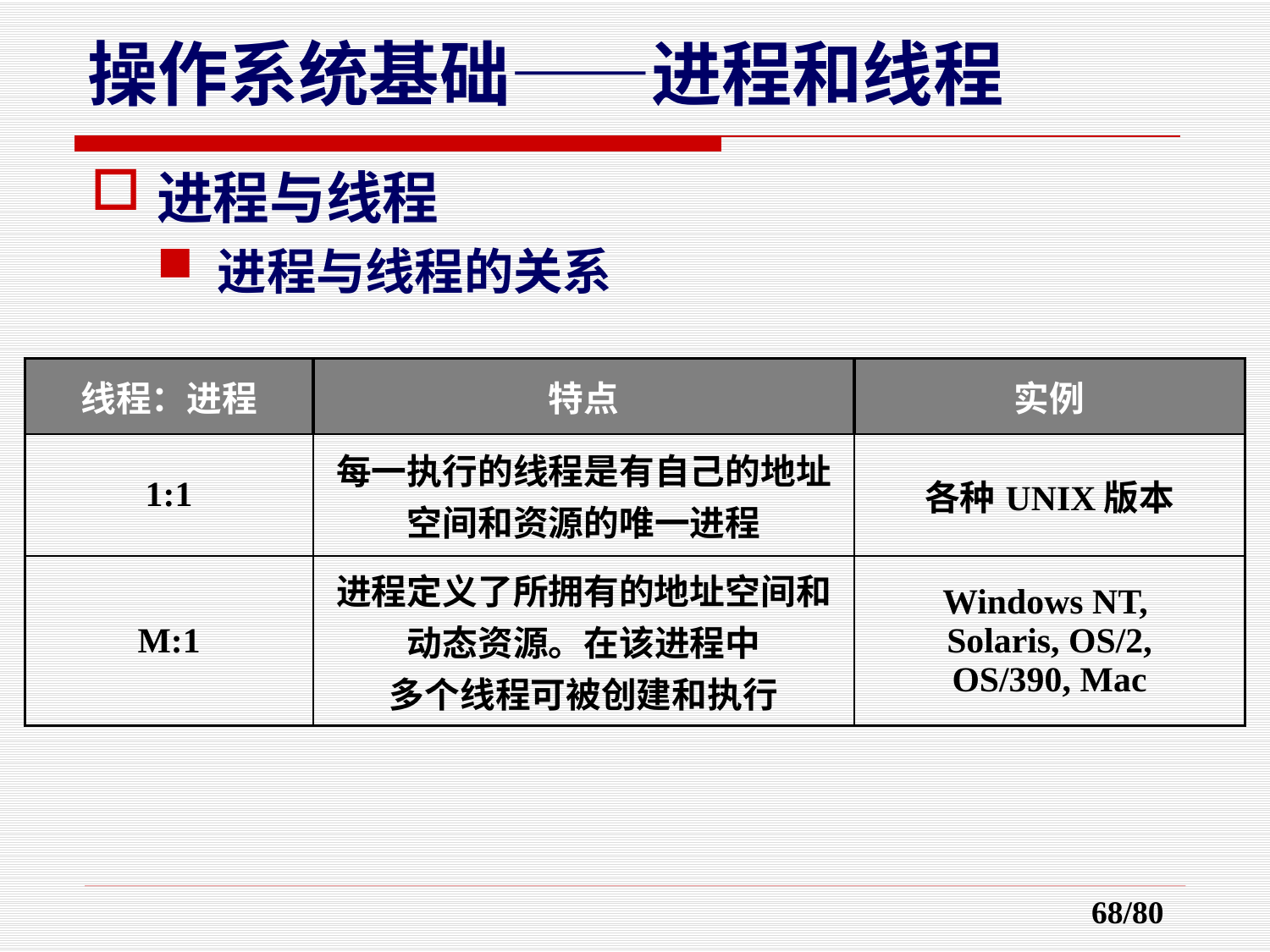

操作系统基础——进程和线程
进程与线程
进程与线程的关系
| 线程：进程 | 特点 | 实例 |
| --- | --- | --- |
| 1:1 | 每一执行的线程是有自己的地址空间和资源的唯一进程 | 各种UNIX版本 |
| M:1 | 进程定义了所拥有的地址空间和动态资源。在该进程中 多个线程可被创建和执行 | Windows NT, Solaris, OS/2, OS/390, Mac |